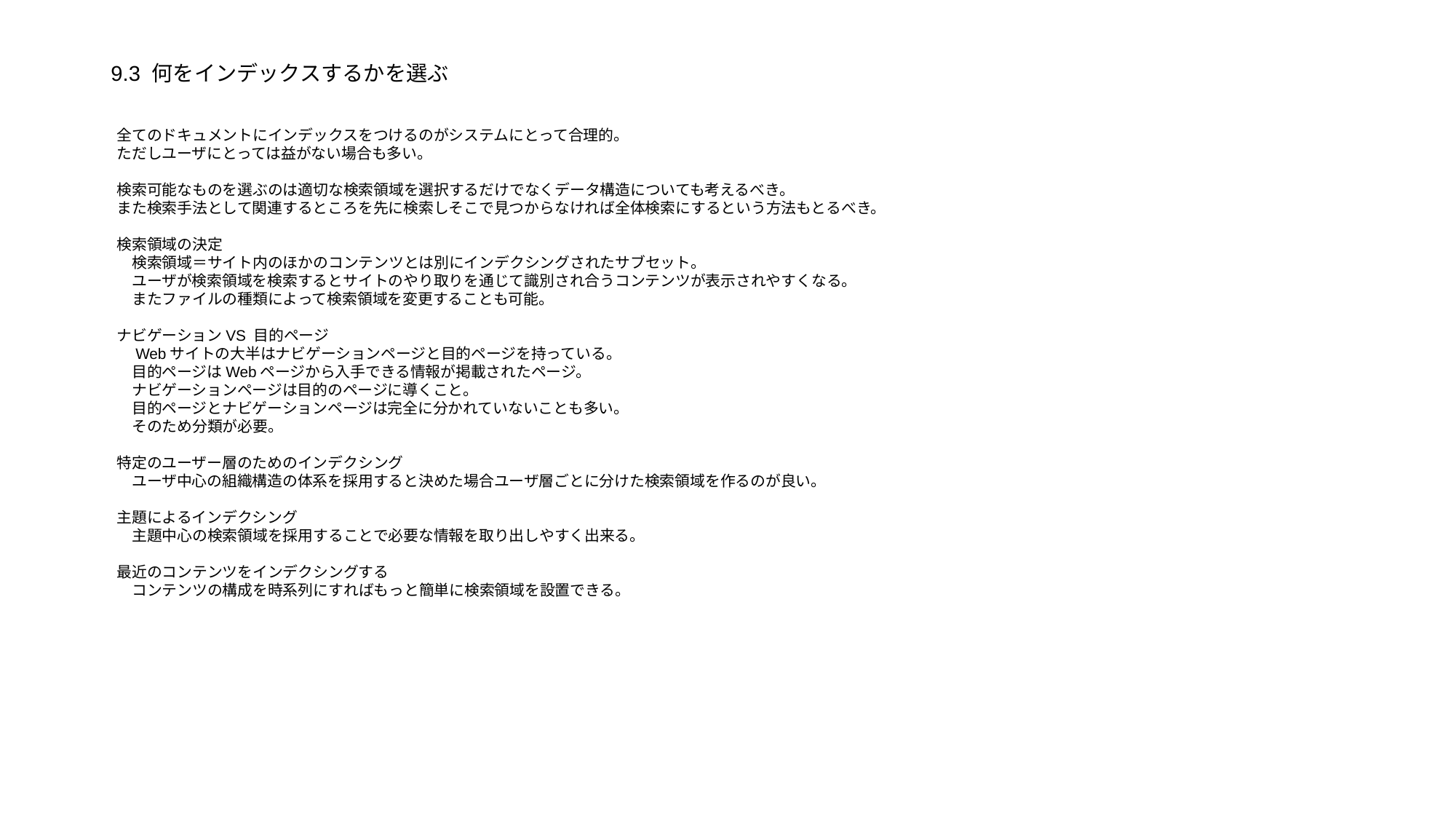

# 9.3 何をインデックスするかを選ぶ
全てのドキュメントにインデックスをつけるのがシステムにとって合理的。
ただしユーザにとっては益がない場合も多い。

検索可能なものを選ぶのは適切な検索領域を選択するだけでなくデータ構造についても考えるべき。
また検索手法として関連するところを先に検索しそこで見つからなければ全体検索にするという方法もとるべき。

検索領域の決定
　検索領域＝サイト内のほかのコンテンツとは別にインデクシングされたサブセット。
　ユーザが検索領域を検索するとサイトのやり取りを通じて識別され合うコンテンツが表示されやすくなる。
　またファイルの種類によって検索領域を変更することも可能。

ナビゲーションVS 目的ページ
　Webサイトの大半はナビゲーションページと目的ページを持っている。
　目的ページはWebページから入手できる情報が掲載されたページ。
　ナビゲーションページは目的のページに導くこと。
　目的ページとナビゲーションページは完全に分かれていないことも多い。
　そのため分類が必要。

特定のユーザー層のためのインデクシング
　ユーザ中心の組織構造の体系を採用すると決めた場合ユーザ層ごとに分けた検索領域を作るのが良い。

主題によるインデクシング
　主題中心の検索領域を採用することで必要な情報を取り出しやすく出来る。

最近のコンテンツをインデクシングする
　コンテンツの構成を時系列にすればもっと簡単に検索領域を設置できる。